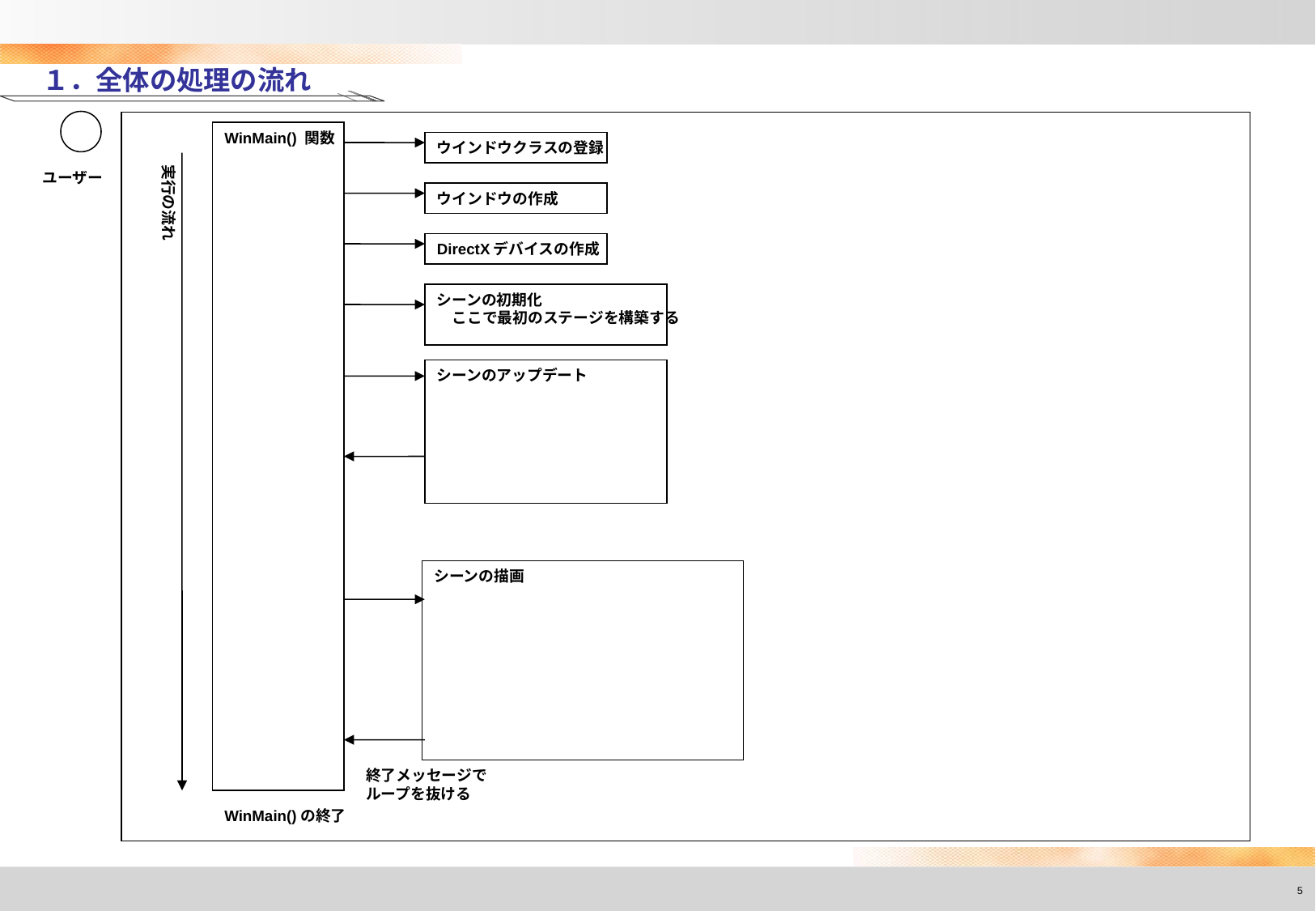

１．全体の処理の流れ

WinMain() 関数

ウインドウクラスの登録

実行の流れ

ウインドウの作成

DirectXデバイスの作成

シーンの初期化
　ここで最初のステージを構築する

シーンのアップデート

シーンの描画

終了メッセージで
ループを抜ける
WinMain()の終了
ユーザー
5